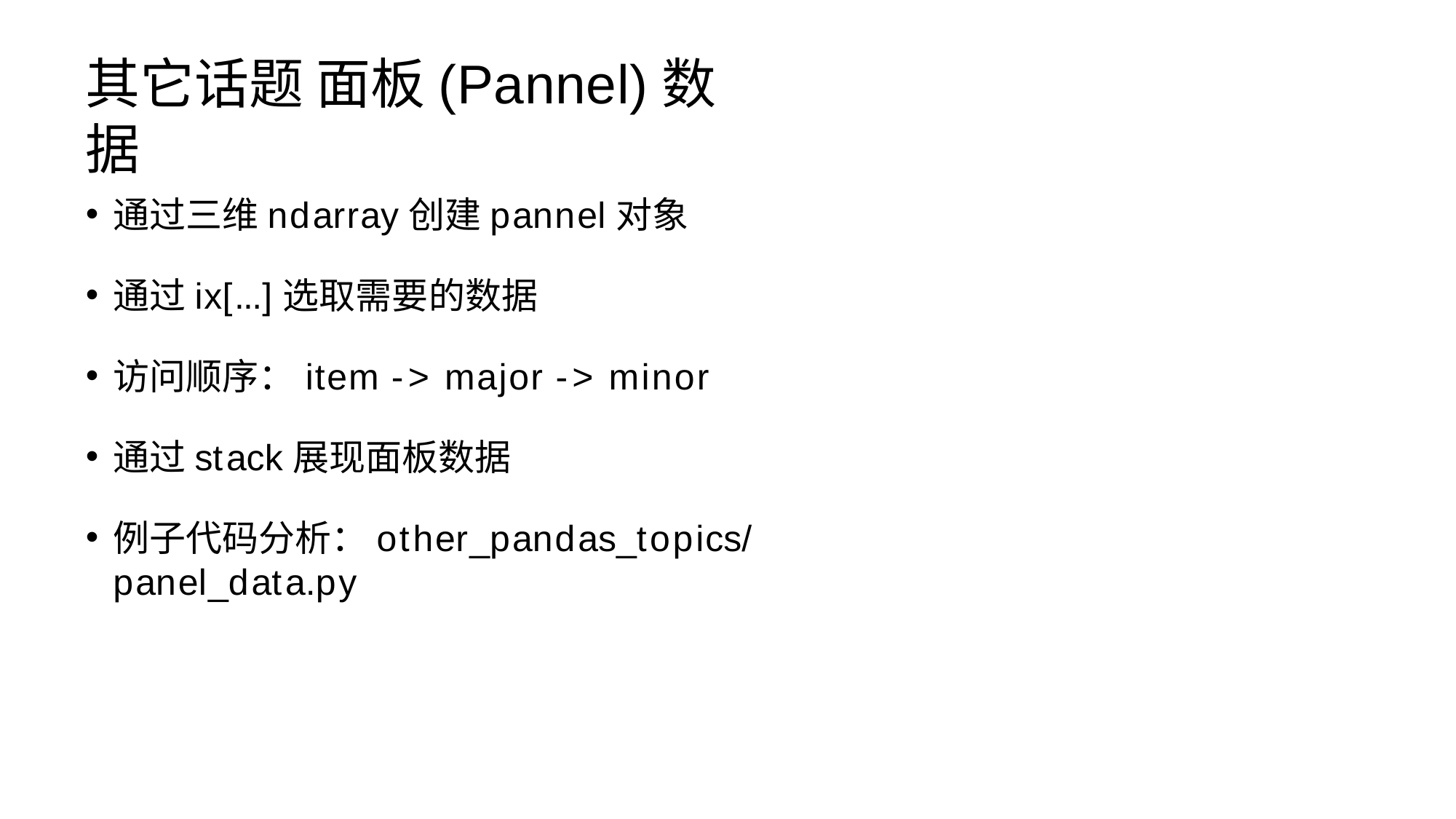

# 其它话题 面板(Pannel)数据
通过三维ndarray创建pannel对象
通过ix[...]选取需要的数据
访问顺序：item -> major -> minor
通过stack展现面板数据
例子代码分析：other_pandas_topics/panel_data.py